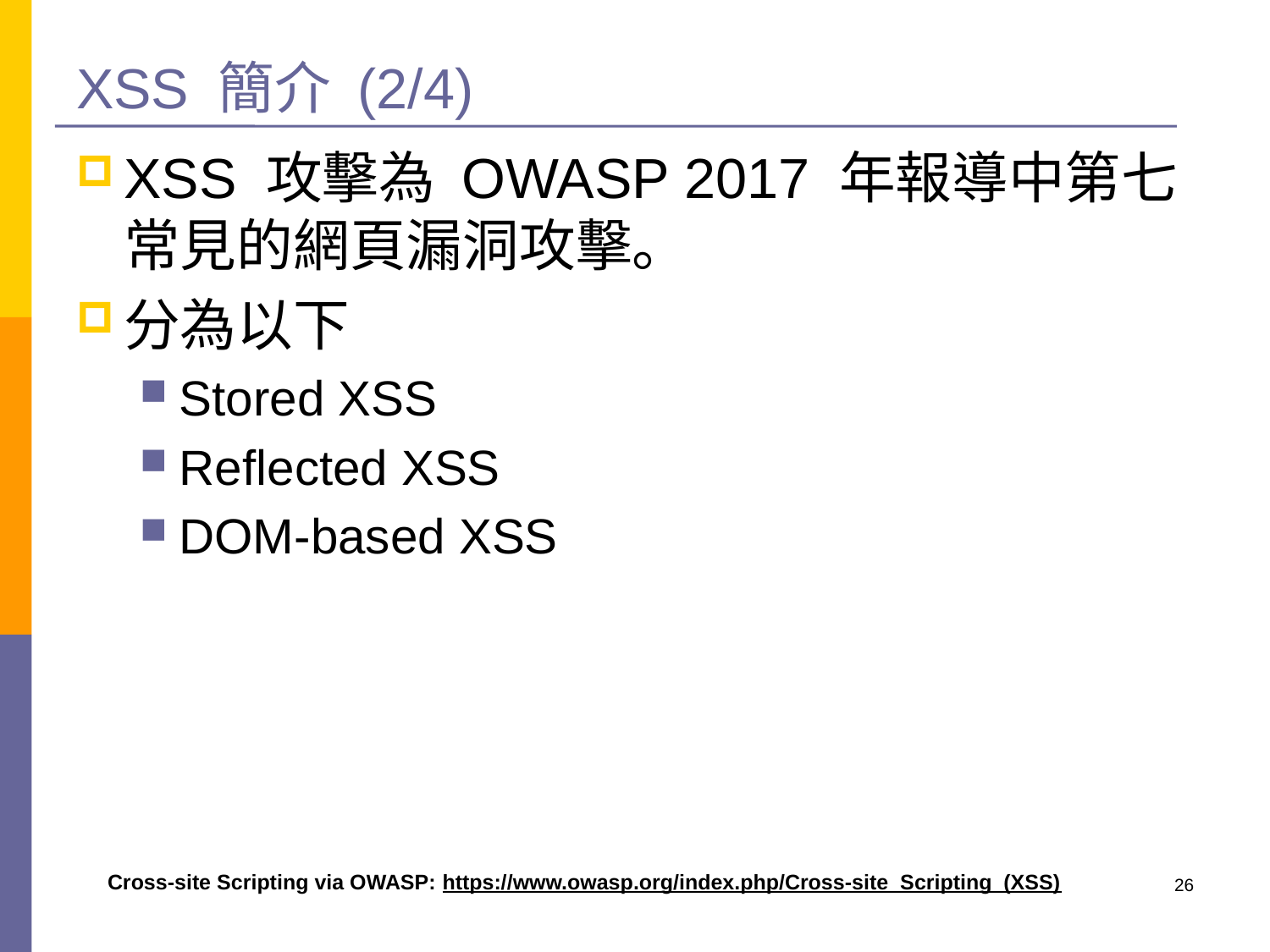

# XSS 簡介 (2/4)
XSS 攻擊為 OWASP 2017 年報導中第七常見的網頁漏洞攻擊。
分為以下
Stored XSS
Reflected XSS
DOM-based XSS
Cross-site Scripting via OWASP: https://www.owasp.org/index.php/Cross-site_Scripting_(XSS)

26